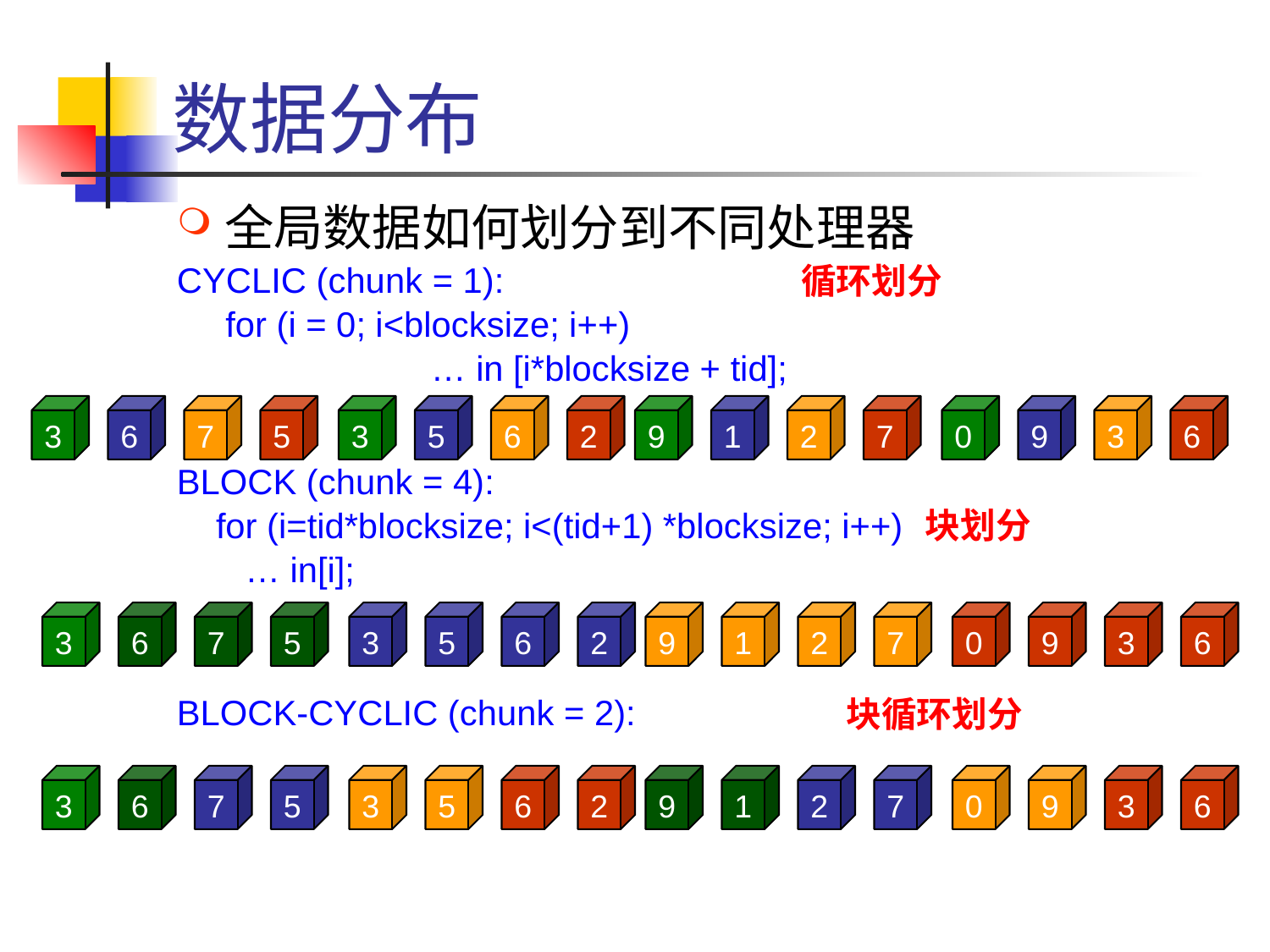

# 数据分布
全局数据如何划分到不同处理器
CYCLIC (chunk = 1):
     for (i = 0; i<blocksize; i++)
		… in [i*blocksize + tid];

BLOCK (chunk = 4):
    for (i=tid*blocksize; i<(tid+1) *blocksize; i++)
       … in[i];

BLOCK-CYCLIC (chunk = 2):

循环划分
3
6
7
5
3
5
6
2
9
1
2
7
0
9
3
6
块划分
3
6
7
5
3
5
6
2
9
1
2
7
0
9
3
6
块循环划分
3
6
7
5
3
5
6
2
9
1
2
7
0
9
3
6